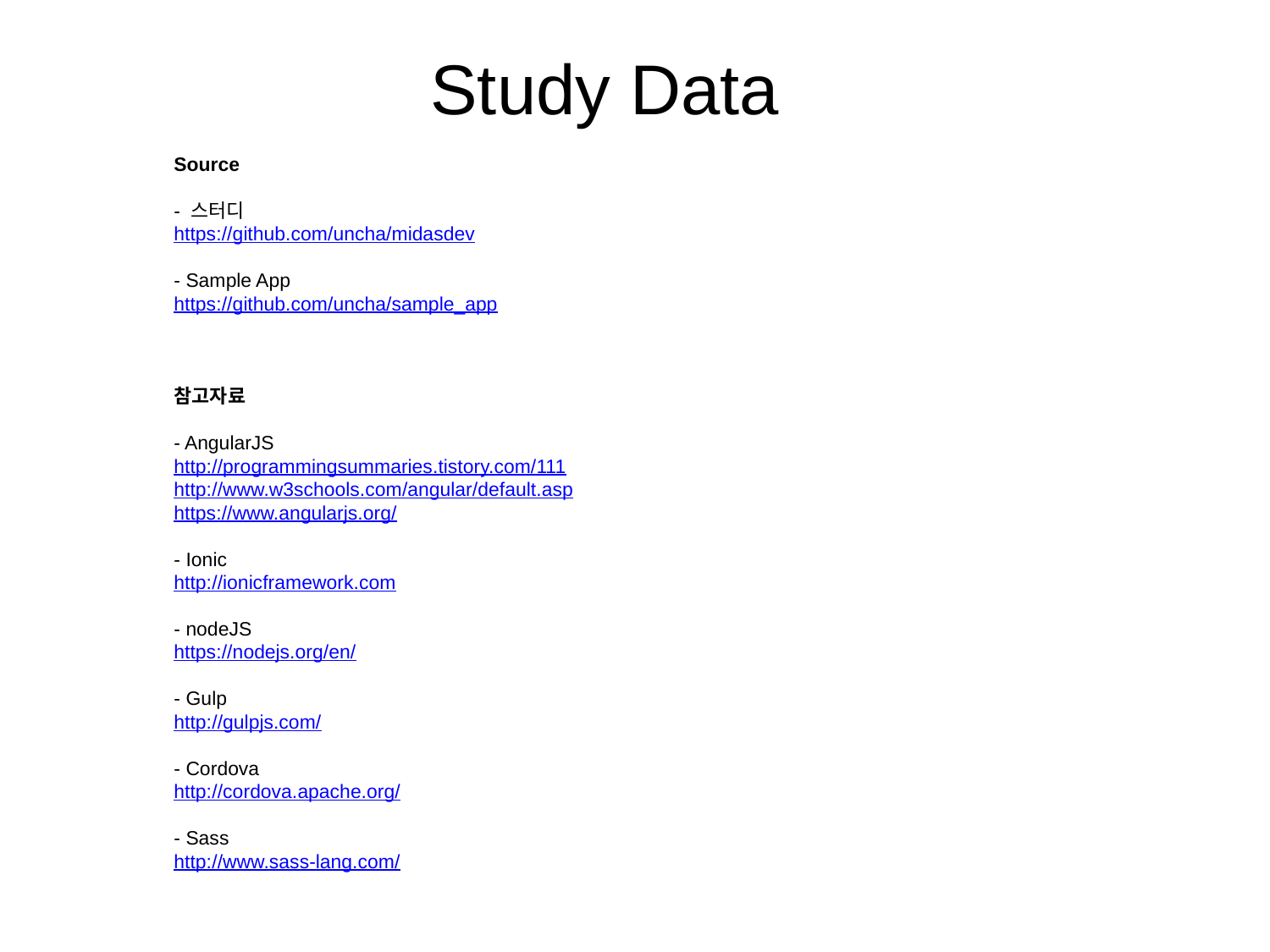

Study Data
Source

- 스터디
https://github.com/uncha/midasdev
- Sample App
https://github.com/uncha/sample_app

참고자료

- AngularJS
http://programmingsummaries.tistory.com/111
http://www.w3schools.com/angular/default.asp
https://www.angularjs.org/

- Ionic
http://ionicframework.com

- nodeJS
https://nodejs.org/en/

- Gulp
http://gulpjs.com/

- Cordova
http://cordova.apache.org/

- Sass
http://www.sass-lang.com/